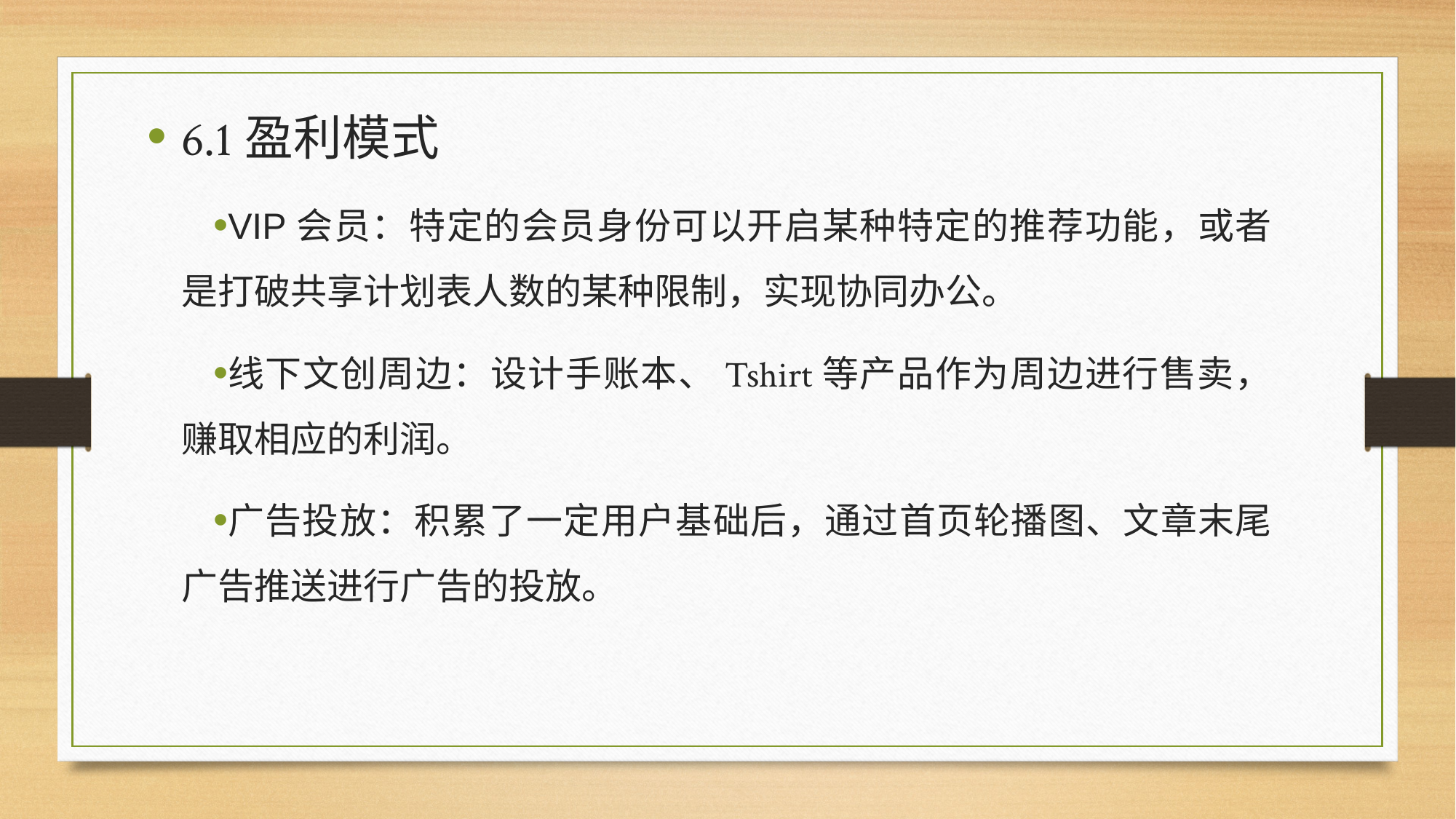

6.1盈利模式
VIP会员：特定的会员身份可以开启某种特定的推荐功能，或者是打破共享计划表人数的某种限制，实现协同办公。
线下文创周边：设计手账本、Tshirt等产品作为周边进行售卖，赚取相应的利润。
广告投放：积累了一定用户基础后，通过首页轮播图、文章末尾广告推送进行广告的投放。